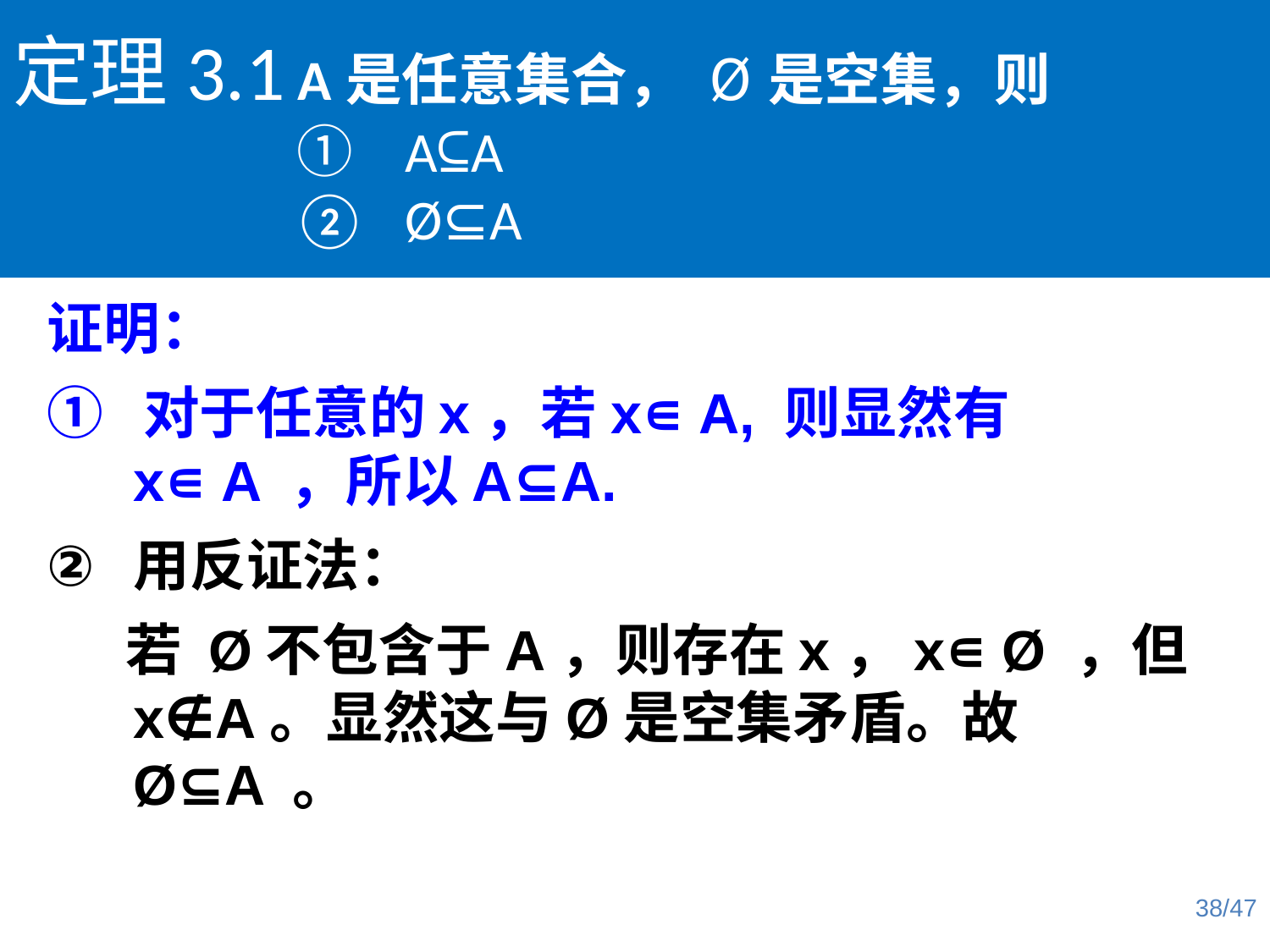

定理3.1 A是任意集合， Ø是空集，则
                      ①   A⊆A
                      ②   Ø⊆A
证明：
①  对于任意的x，若x∊A, 则显然有x∊A ，所以A⊆A.
用反证法：
     若 Ø不包含于A，则存在x，x∊Ø ，但 x∉A。显然这与Ø是空集矛盾。故Ø⊆A 。
38/47